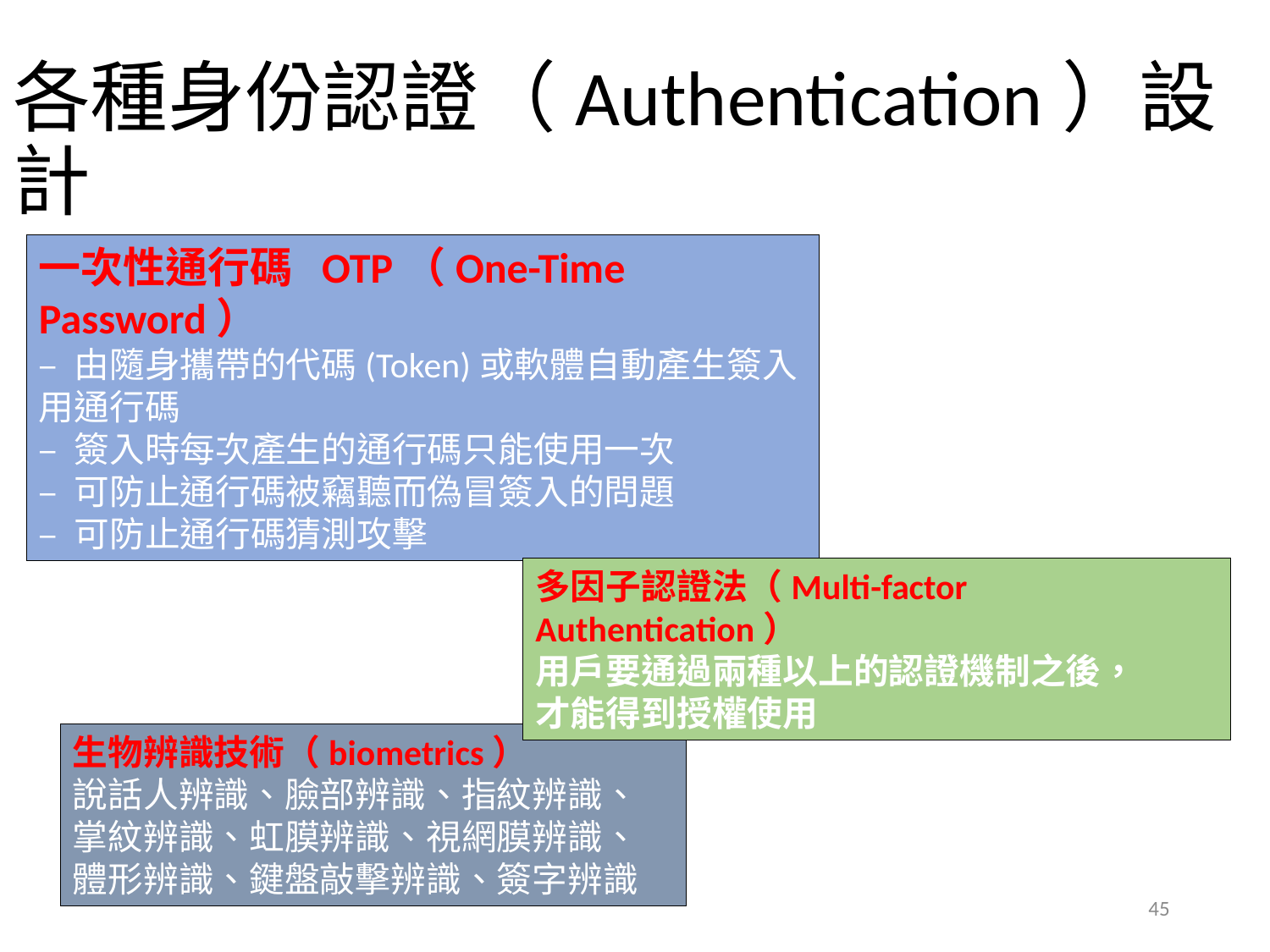

# 各種身份認證（Authentication）設計
一次性通行碼  OTP（One-Time Password）
– 由隨身攜帶的代碼(Token)或軟體自動產生簽入用通行碼
– 簽入時每次產生的通行碼只能使用一次
– 可防止通行碼被竊聽而偽冒簽入的問題
– 可防止通行碼猜測攻擊
多因子認證法（Multi-factor Authentication）
用戶要通過兩種以上的認證機制之後，
才能得到授權使用
生物辨識技術（biometrics）
說話人辨識、臉部辨識、指紋辨識、
掌紋辨識、虹膜辨識、視網膜辨識、
體形辨識、鍵盤敲擊辨識、簽字辨識
45